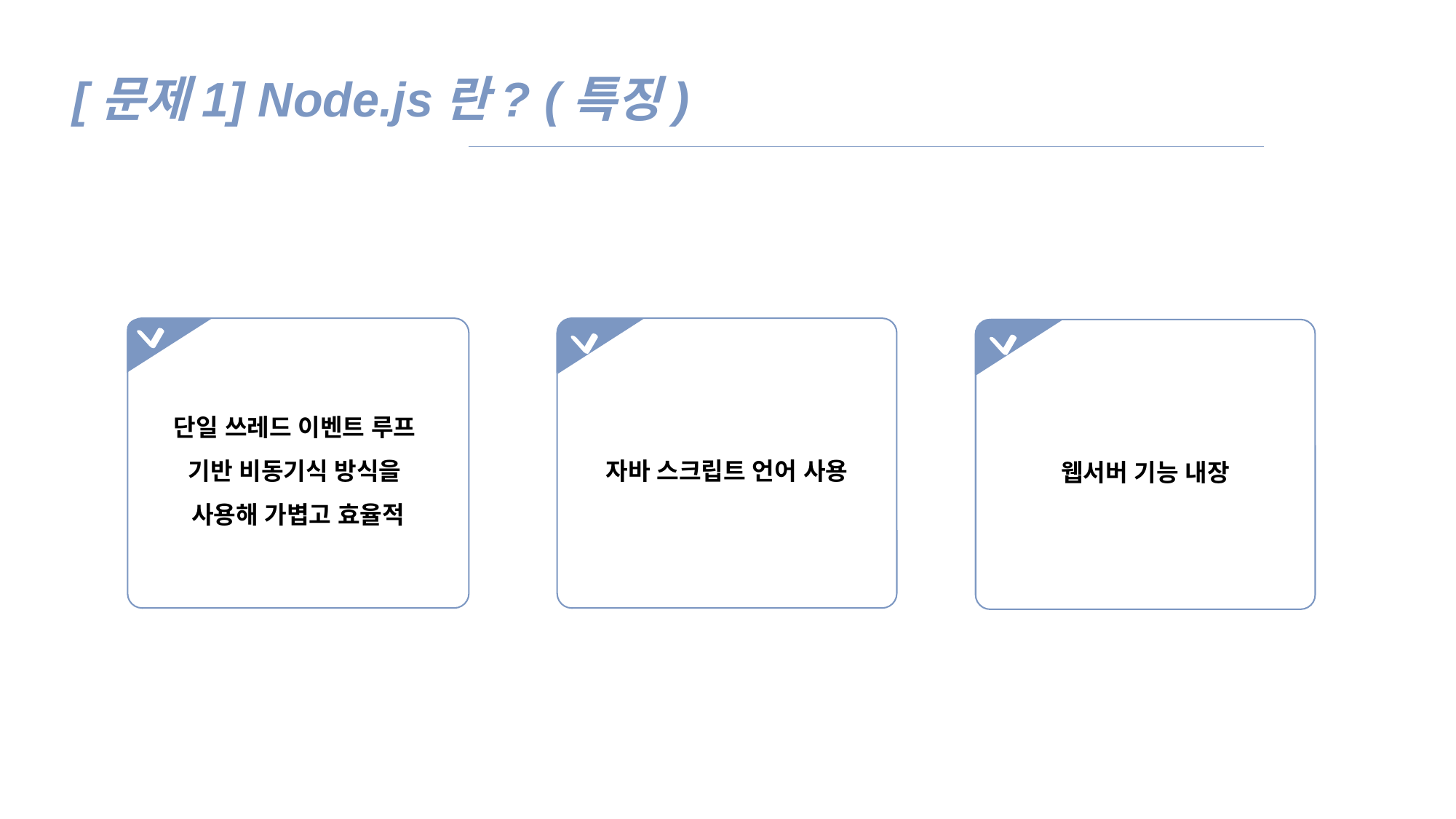

[문제1] Node.js란? (특징)
단일 쓰레드 이벤트 루프
기반 비동기식 방식을
사용해 가볍고 효율적

자바 스크립트 언어 사용

웹서버 기능 내장